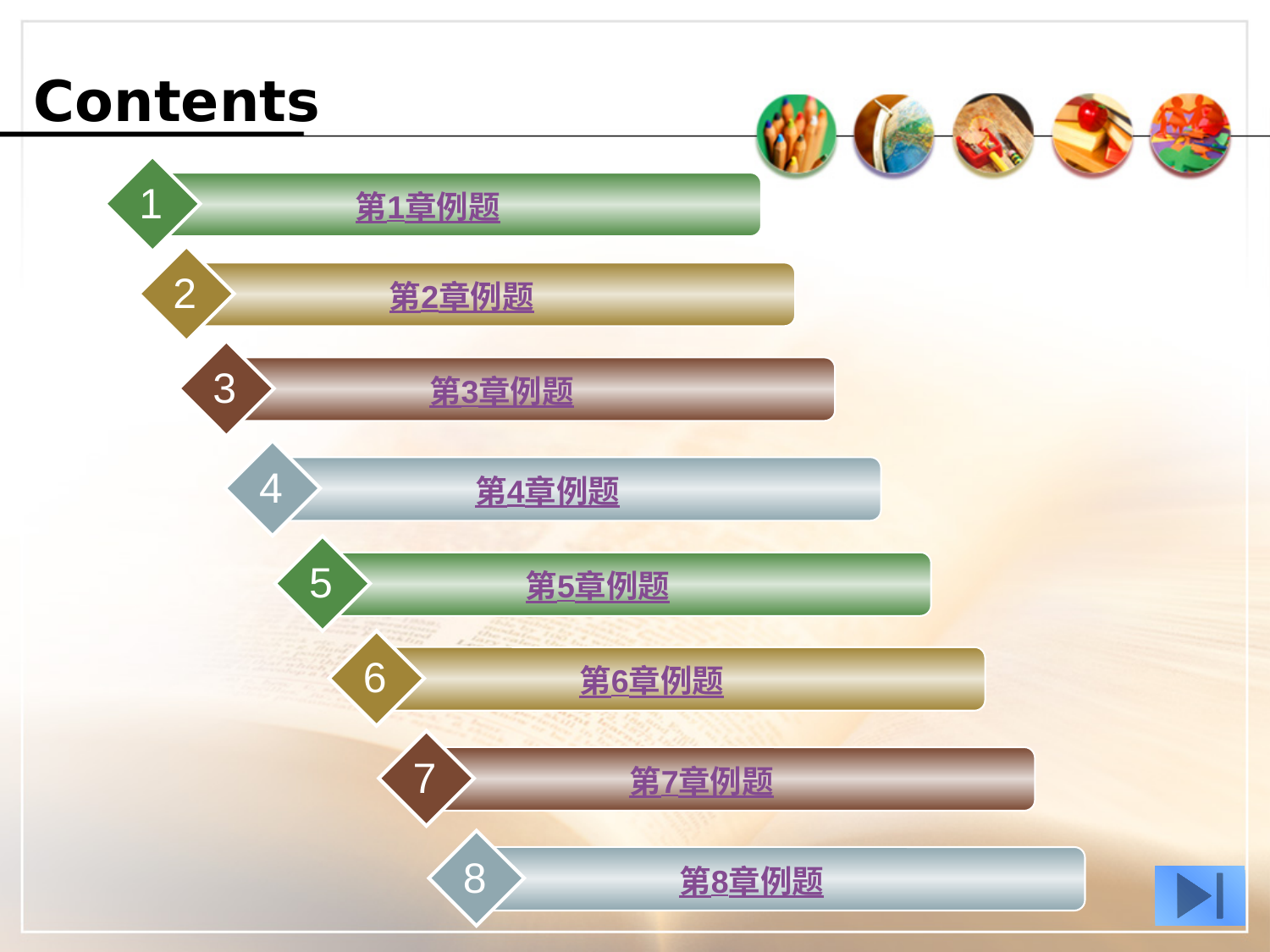

# Contents

1

第1章例题

2

第2章例题

3

第3章例题

4

第4章例题

5

第5章例题

6

第6章例题

7

第7章例题

8

第8章例题